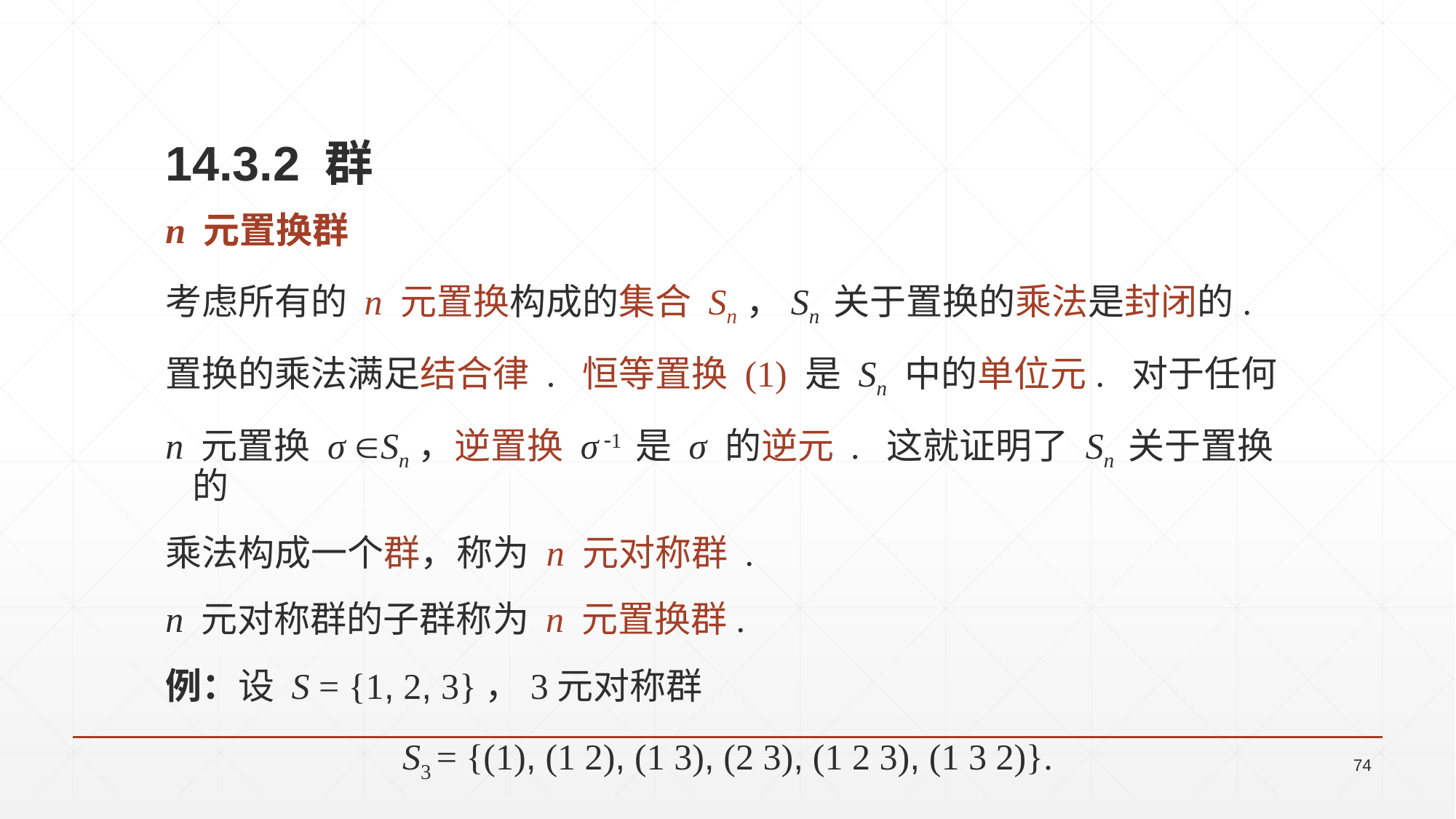

14.3.2 群
n 元置换群
考虑所有的 n 元置换构成的集合 Sn，Sn 关于置换的乘法是封闭的.
置换的乘法满足结合律 .  恒等置换 (1) 是 Sn 中的单位元.  对于任何
n 元置换 σ ∈Sn，逆置换 σ −1 是 σ 的逆元 .  这就证明了 Sn 关于置换的
乘法构成一个群，称为 n 元对称群 .
n 元对称群的子群称为 n 元置换群.
例：设 S = {1, 2, 3}，3元对称群
S3 = {(1), (1 2), (1 3), (2 3), (1 2 3), (1 3 2)}.
74